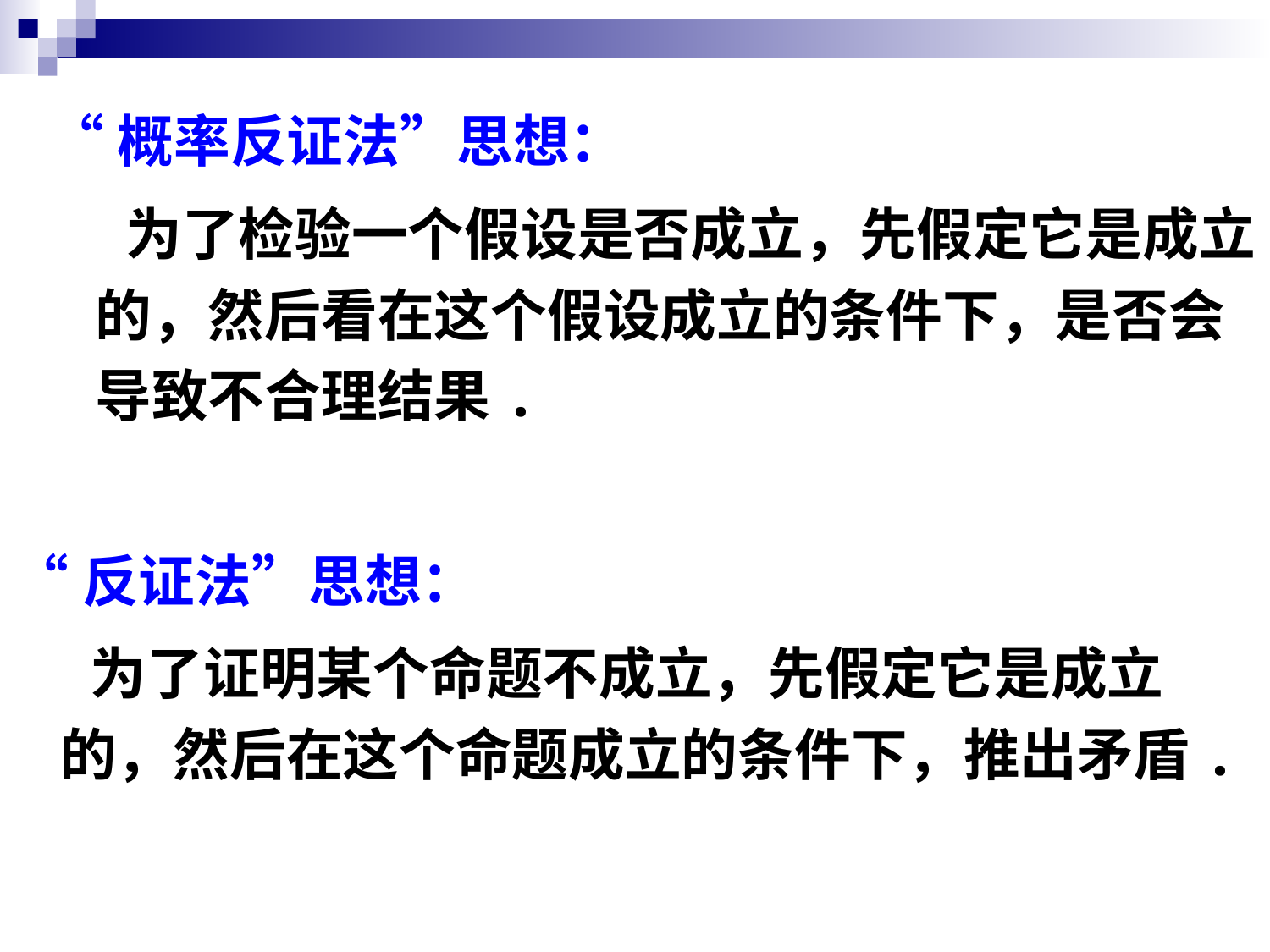

“概率反证法”思想：
     为了检验一个假设是否成立，先假定它是成立的，然后看在这个假设成立的条件下，是否会导致不合理结果.
“反证法”思想：
     为了证明某个命题不成立，先假定它是成立的，然后在这个命题成立的条件下，推出矛盾.